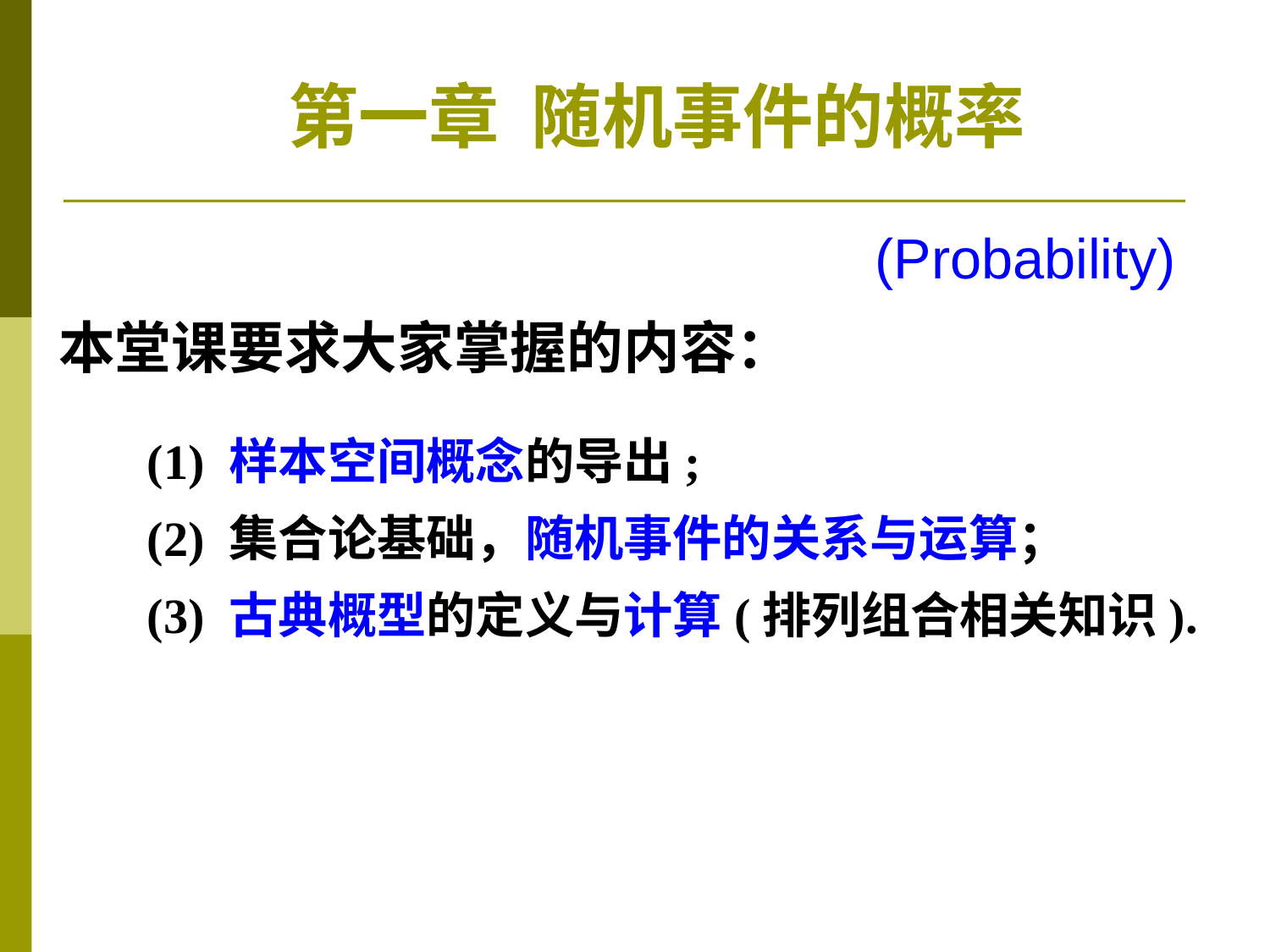

第一章  随机事件的概率
(Probability)
本堂课要求大家掌握的内容：
(1) 样本空间概念的导出;
(2) 集合论基础，随机事件的关系与运算；
(3) 古典概型的定义与计算(排列组合相关知识).